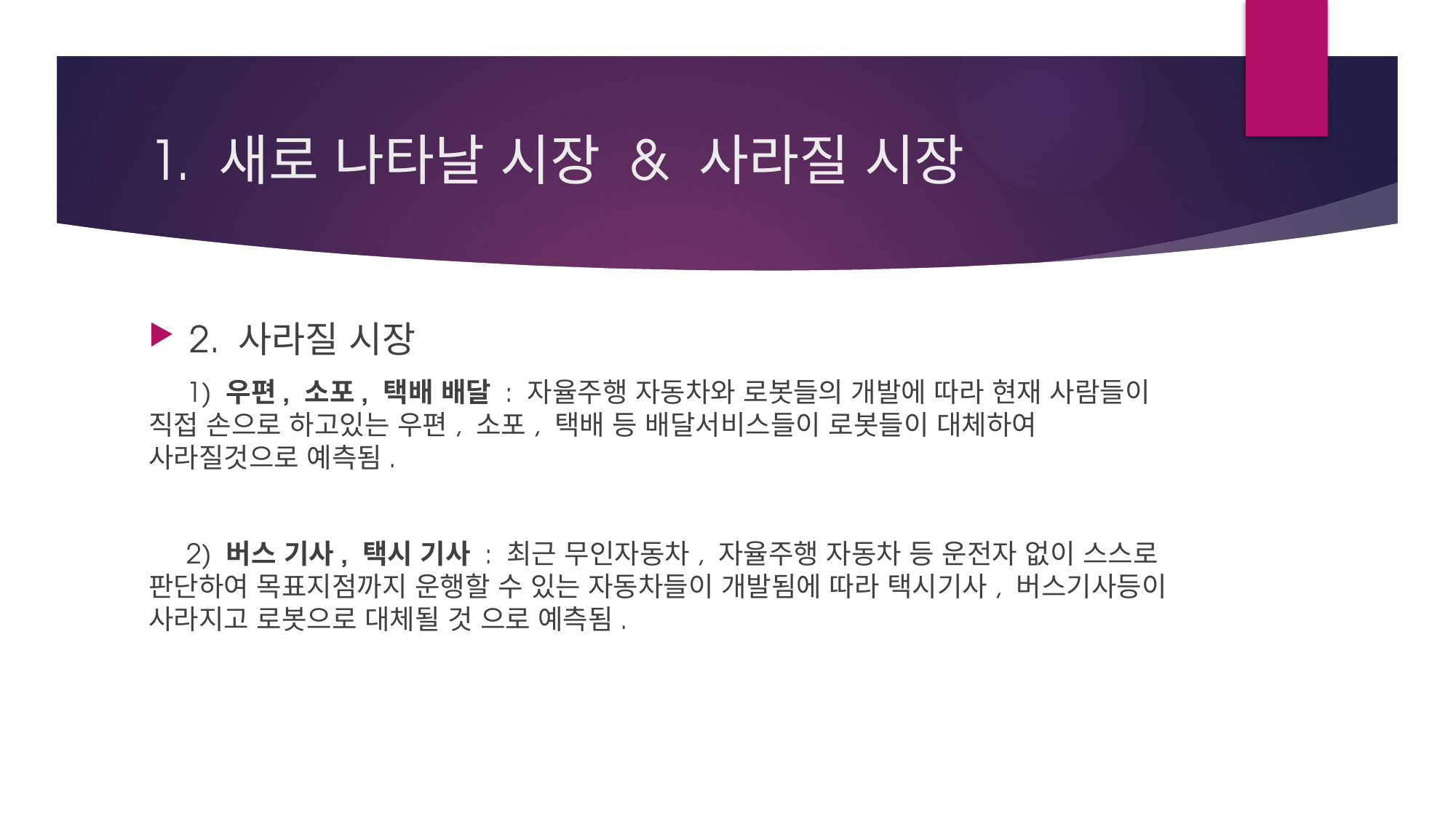

# 1. 새로 나타날 시장 & 사라질 시장
2. 사라질 시장
     1) 우편, 소포, 택배 배달 : 자율주행 자동차와 로봇들의 개발에 따라 현재 사람들이 직접 손으로 하고있는 우편, 소포, 택배 등 배달서비스들이 로봇들이 대체하여 사라질것으로 예측됨.

     2) 버스 기사, 택시 기사 : 최근 무인자동차, 자율주행 자동차 등 운전자 없이 스스로 판단하여 목표지점까지 운행할 수 있는 자동차들이 개발됨에 따라 택시기사, 버스기사등이 사라지고 로봇으로 대체될 것 으로 예측됨.